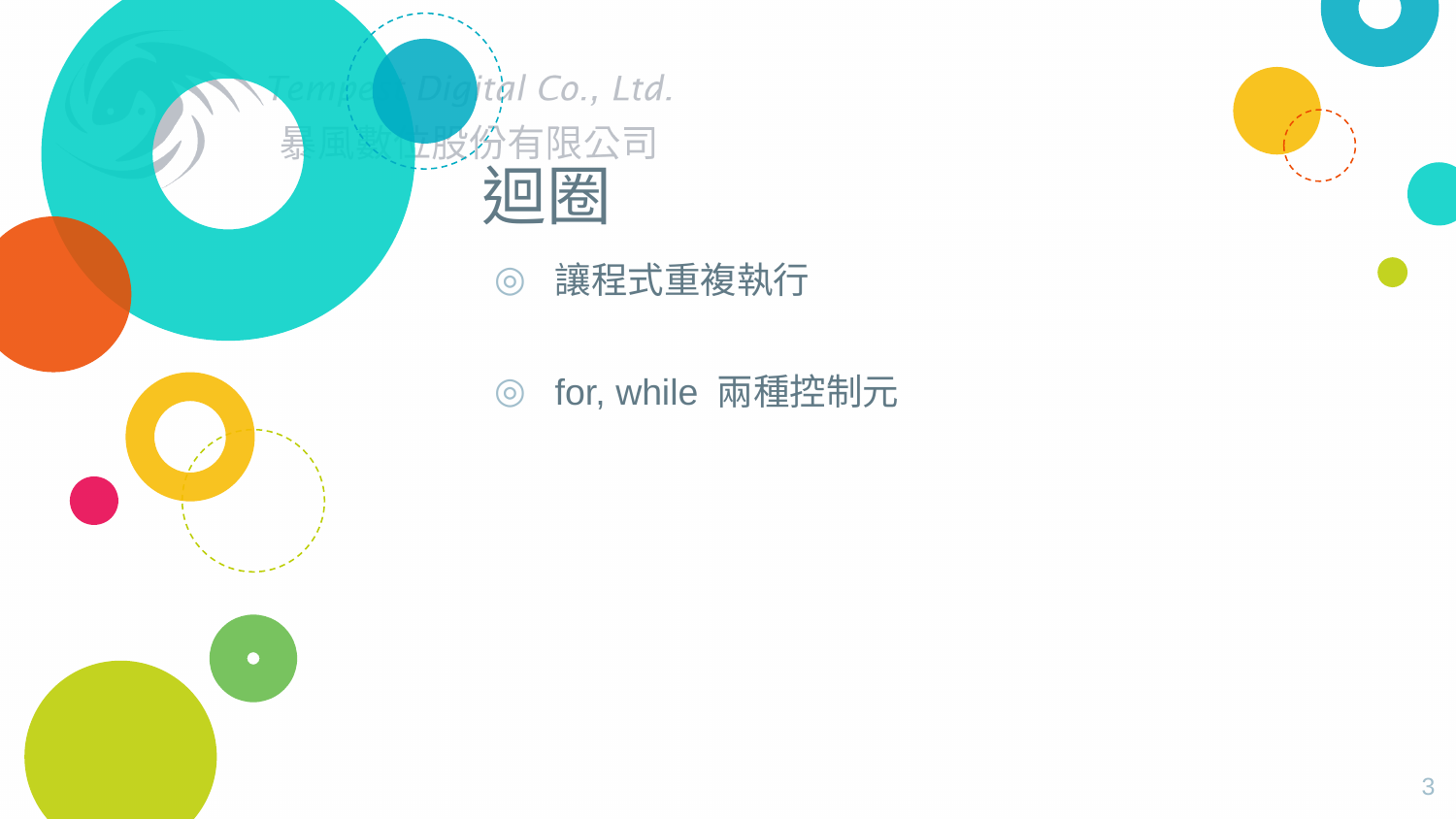

# 迴圈
讓程式重複執行

for, while 兩種控制元
3